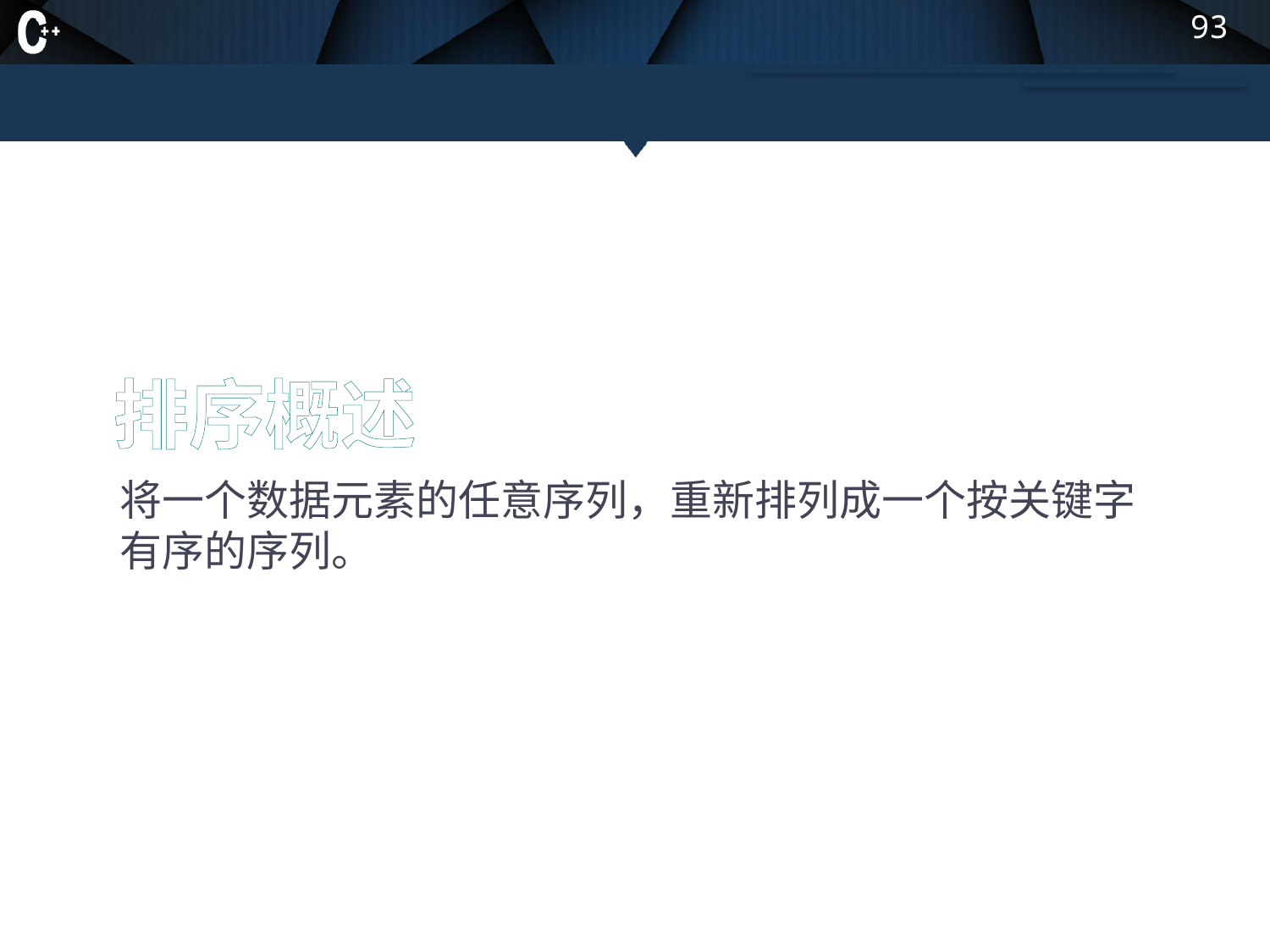

93
# 排序概述
将一个数据元素的任意序列，重新排列成一个按关键字有序的序列。